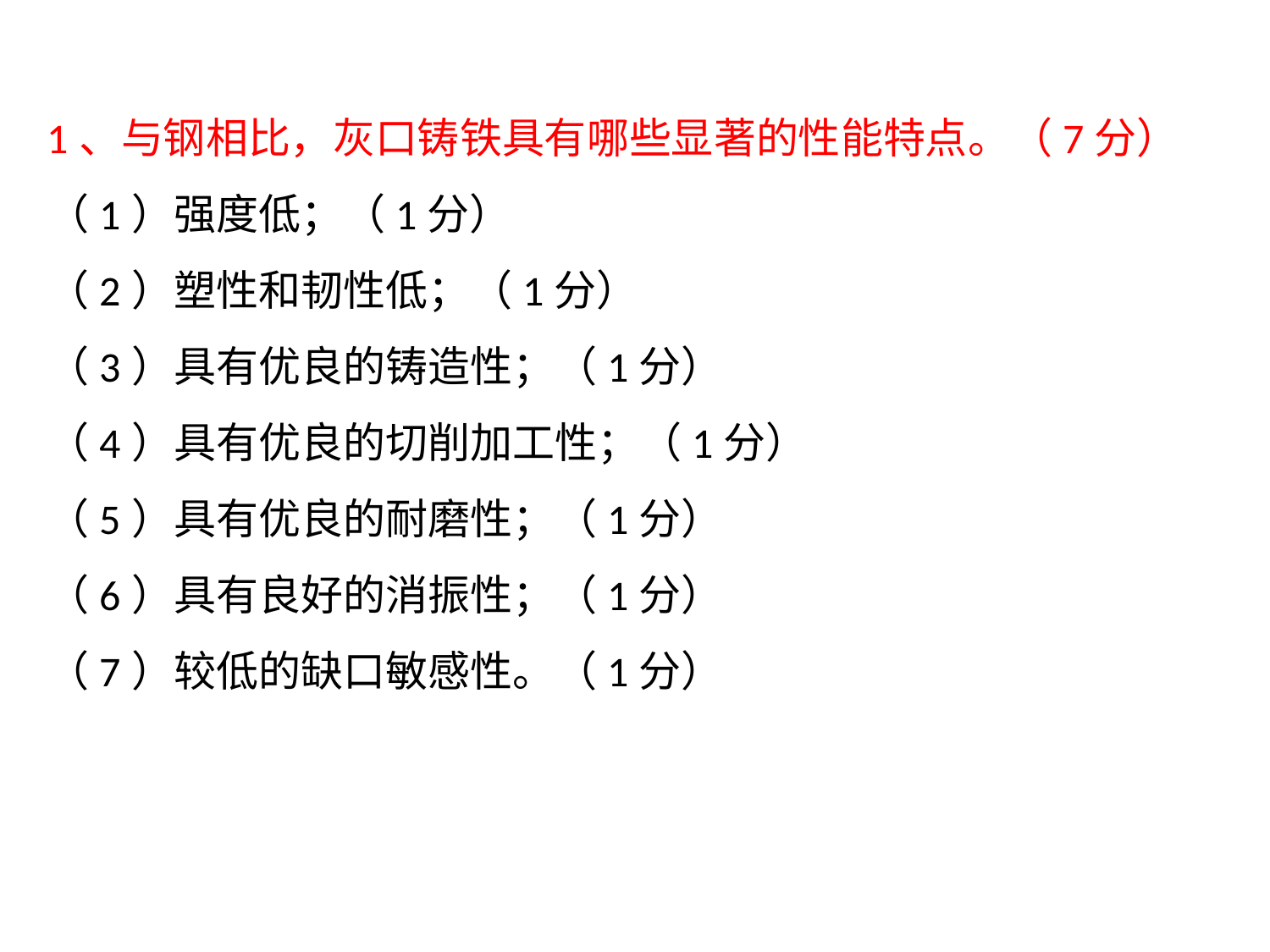

1、与钢相比，灰口铸铁具有哪些显著的性能特点。（7分）
（1）强度低；（1分）
（2）塑性和韧性低；（1分）
（3）具有优良的铸造性；（1分）
（4）具有优良的切削加工性；（1分）
（5）具有优良的耐磨性；（1分）
（6）具有良好的消振性；（1分）
（7）较低的缺口敏感性。（1分）